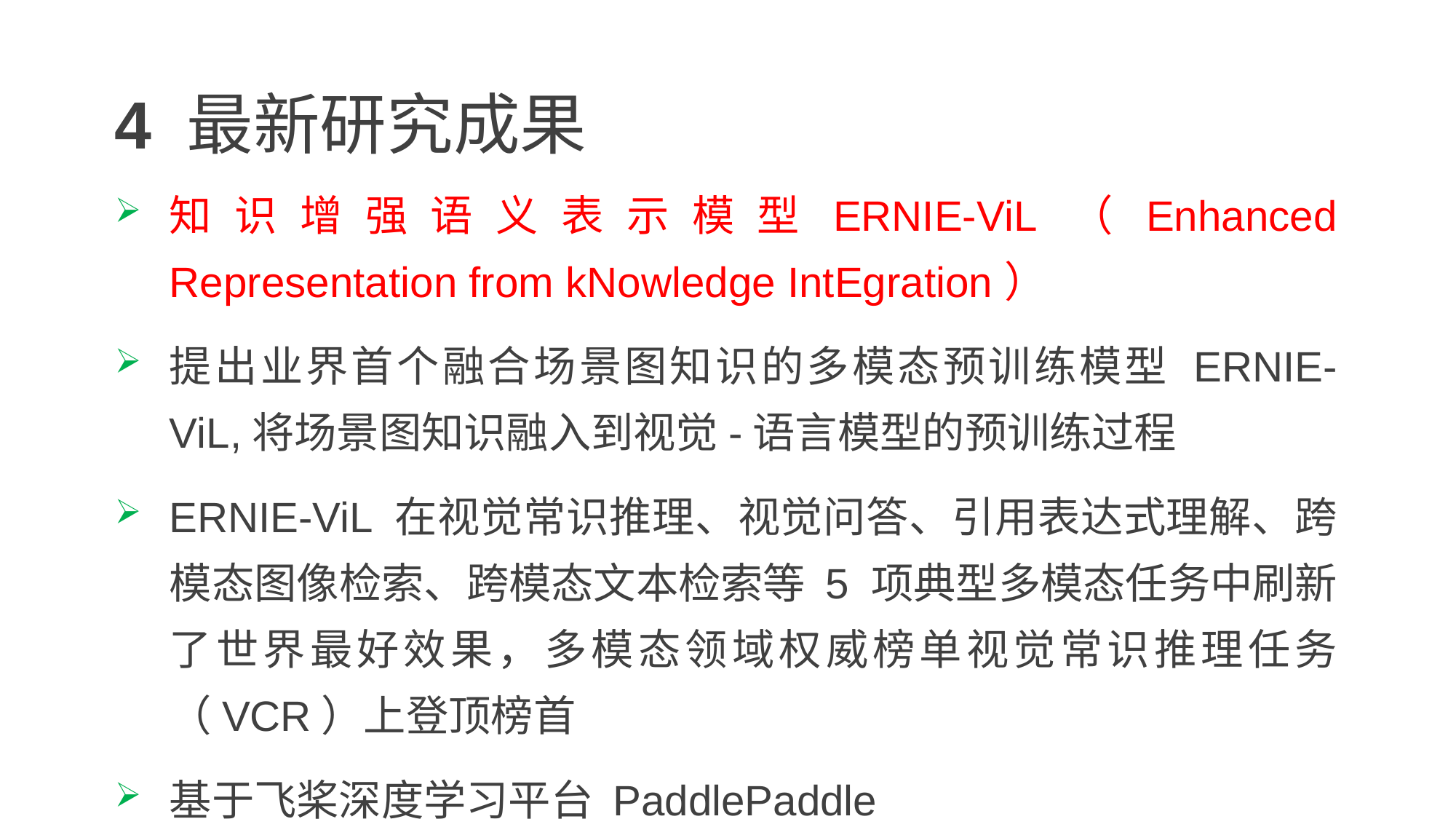

4 最新研究成果
知识增强语义表示模型ERNIE-ViL（Enhanced Representation from kNowledge IntEgration）
提出业界首个融合场景图知识的多模态预训练模型 ERNIE-ViL,将场景图知识融入到视觉-语言模型的预训练过程
ERNIE-ViL 在视觉常识推理、视觉问答、引用表达式理解、跨模态图像检索、跨模态文本检索等 5 项典型多模态任务中刷新了世界最好效果，多模态领域权威榜单视觉常识推理任务（VCR）上登顶榜首
基于飞桨深度学习平台 PaddlePaddle